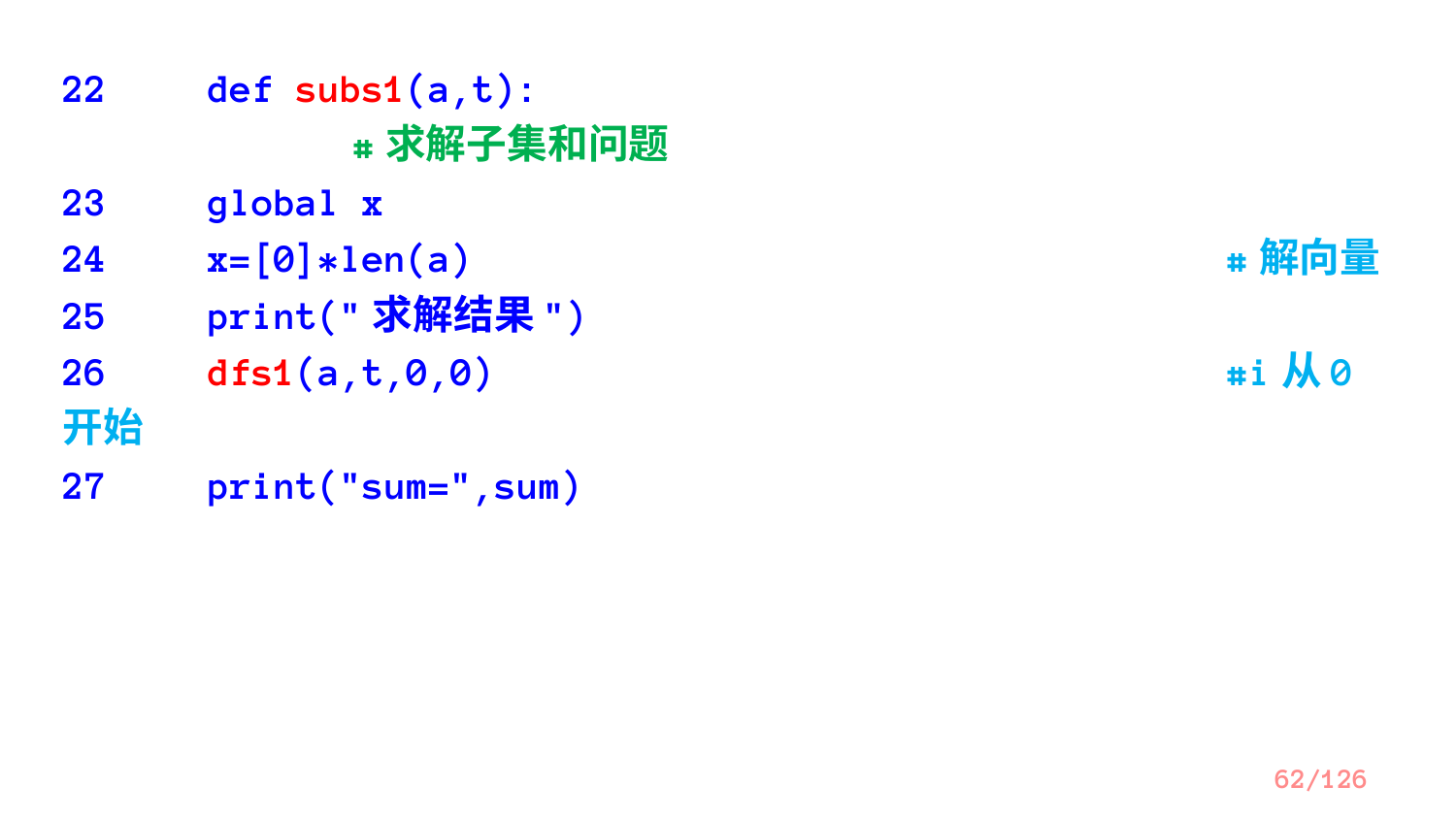

22	def subs1(a,t):								#求解子集和问题
23  	global x
24  	x=[0]*len(a)		    	    			#解向量
25  	print("求解结果")
26  	dfs1(a,t,0,0)        				#i从0开始
27  	print("sum=",sum)
62/126